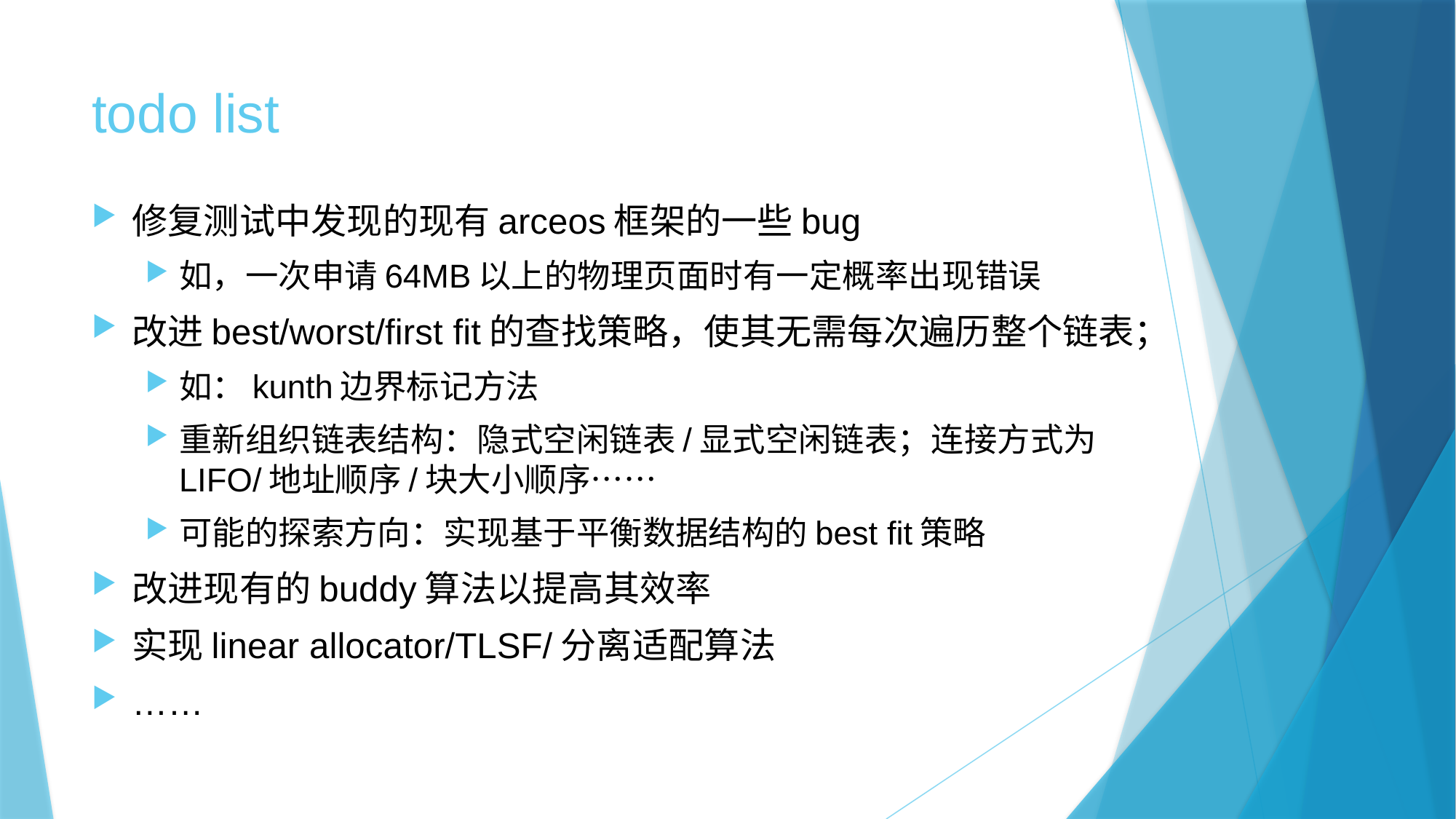

# todo list
修复测试中发现的现有arceos框架的一些bug
如，一次申请64MB以上的物理页面时有一定概率出现错误
改进best/worst/first fit的查找策略，使其无需每次遍历整个链表；
如：kunth边界标记方法
重新组织链表结构：隐式空闲链表/显式空闲链表；连接方式为LIFO/地址顺序/块大小顺序……
可能的探索方向：实现基于平衡数据结构的best fit策略
改进现有的buddy算法以提高其效率
实现linear allocator/TLSF/分离适配算法
……